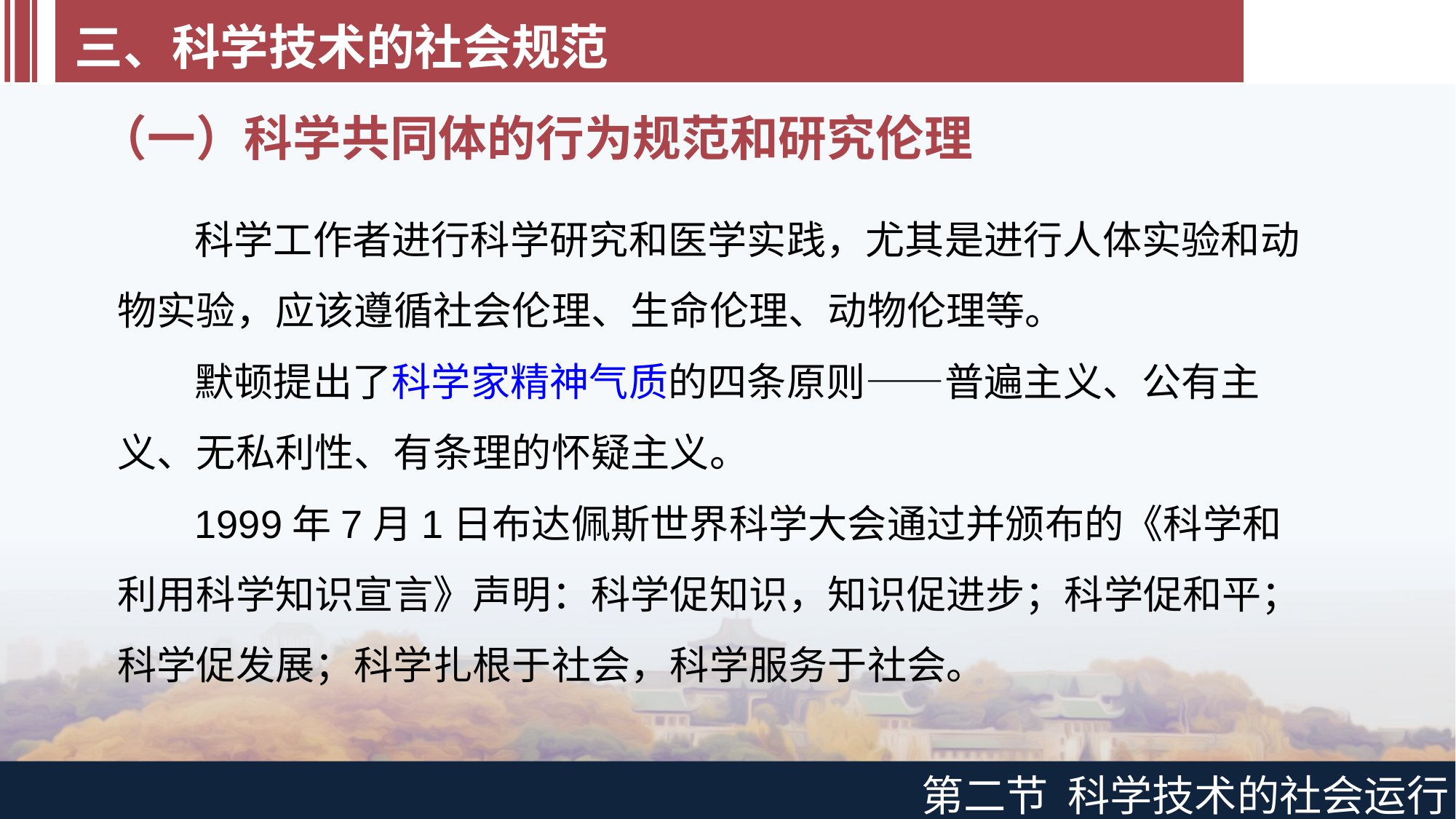

三、科学技术的社会规范
（一）科学共同体的行为规范和研究伦理
科学工作者进行科学研究和医学实践，尤其是进行人体实验和动物实验，应该遵循社会伦理、生命伦理、动物伦理等。
默顿提出了科学家精神气质的四条原则——普遍主义、公有主义、无私利性、有条理的怀疑主义。
1999年7月1日布达佩斯世界科学大会通过并颁布的《科学和利用科学知识宣言》声明：科学促知识，知识促进步；科学促和平；科学促发展；科学扎根于社会，科学服务于社会。
第二节  科学技术的社会运行